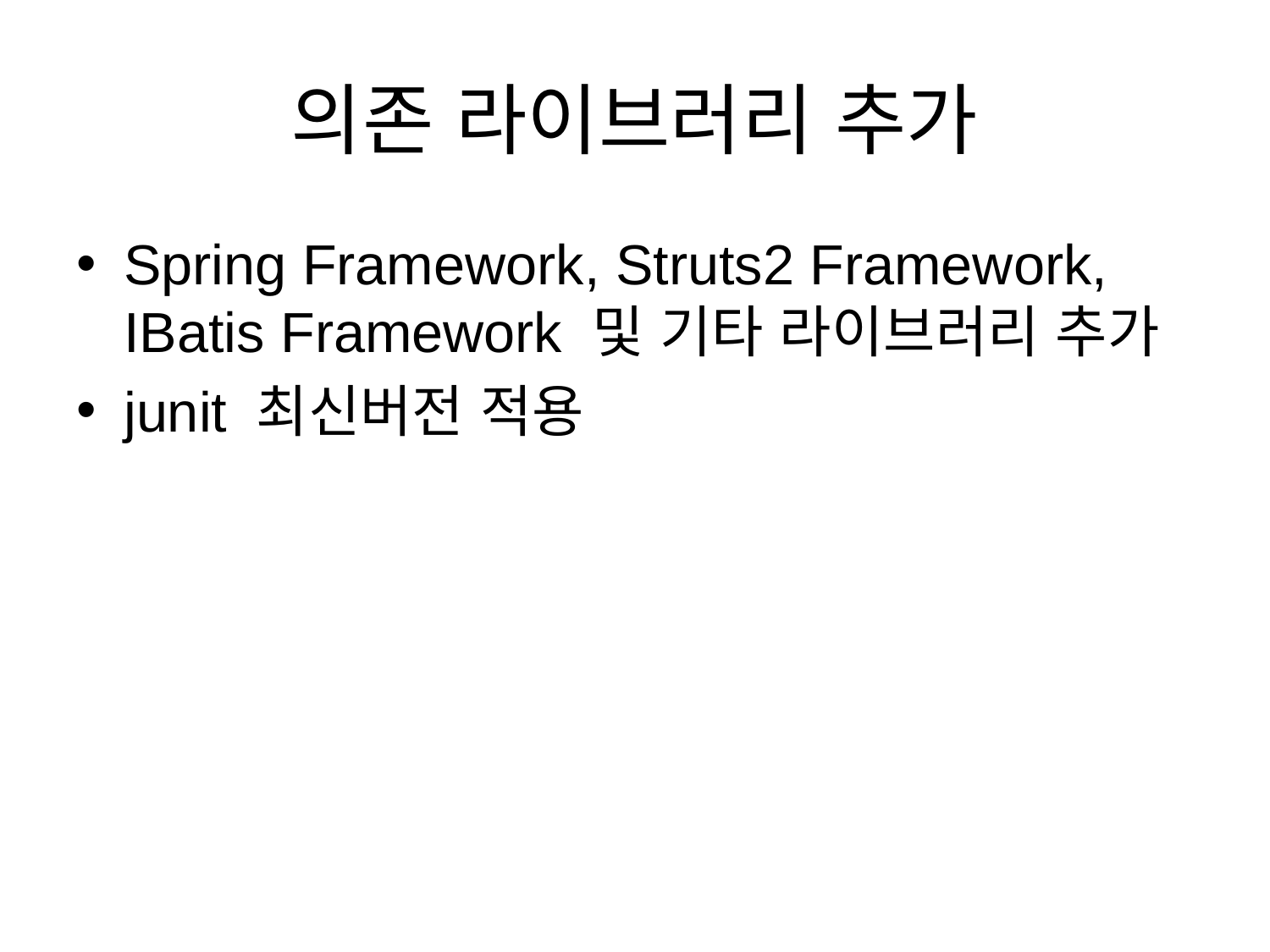

# 의존 라이브러리 추가
Spring Framework, Struts2 Framework, IBatis Framework 및 기타 라이브러리 추가
junit 최신버전 적용